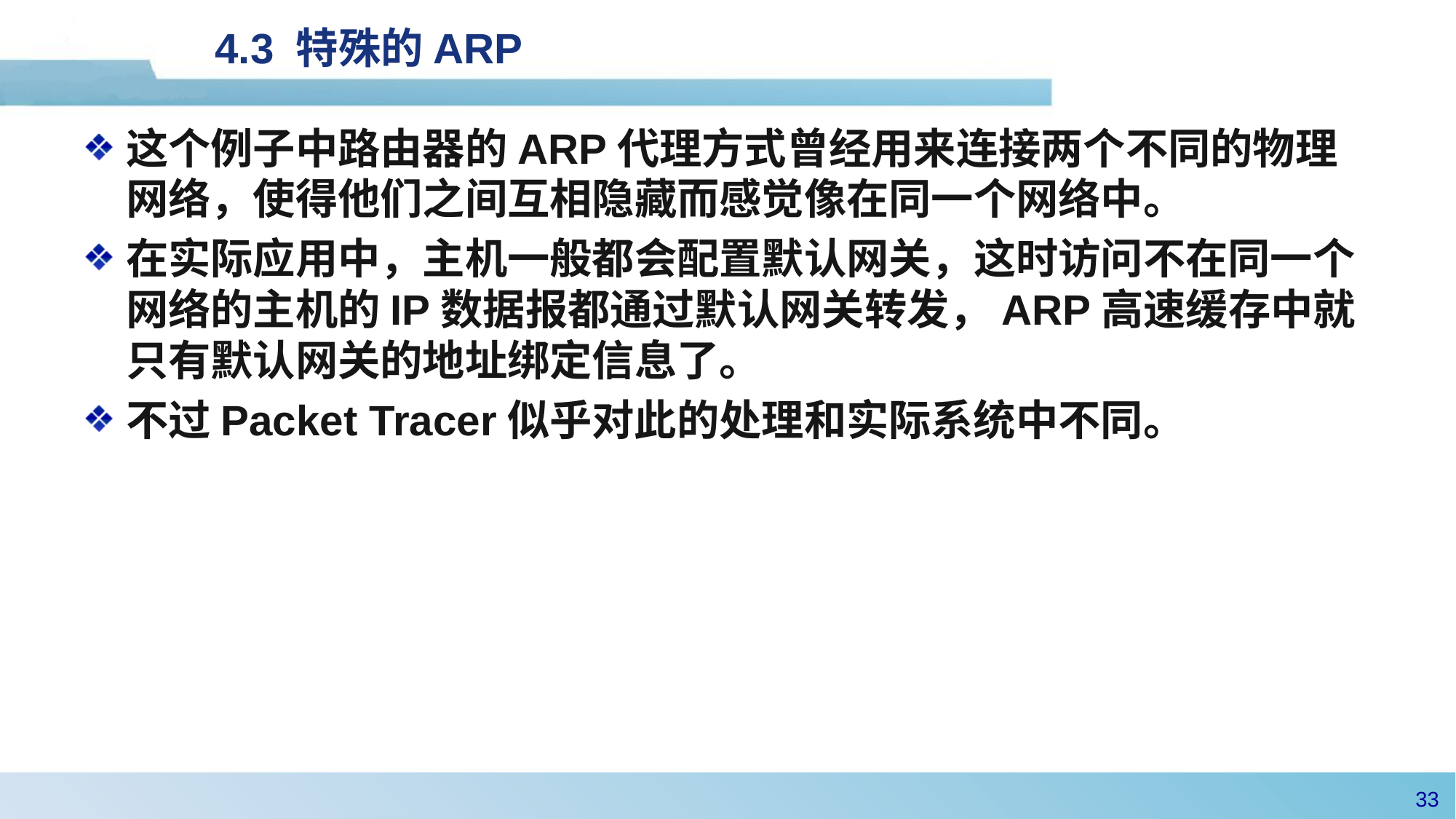

4.3 特殊的ARP
这个例子中路由器的ARP代理方式曾经用来连接两个不同的物理网络，使得他们之间互相隐藏而感觉像在同一个网络中。
在实际应用中，主机一般都会配置默认网关，这时访问不在同一个网络的主机的IP数据报都通过默认网关转发，ARP高速缓存中就只有默认网关的地址绑定信息了。
不过Packet Tracer似乎对此的处理和实际系统中不同。
33